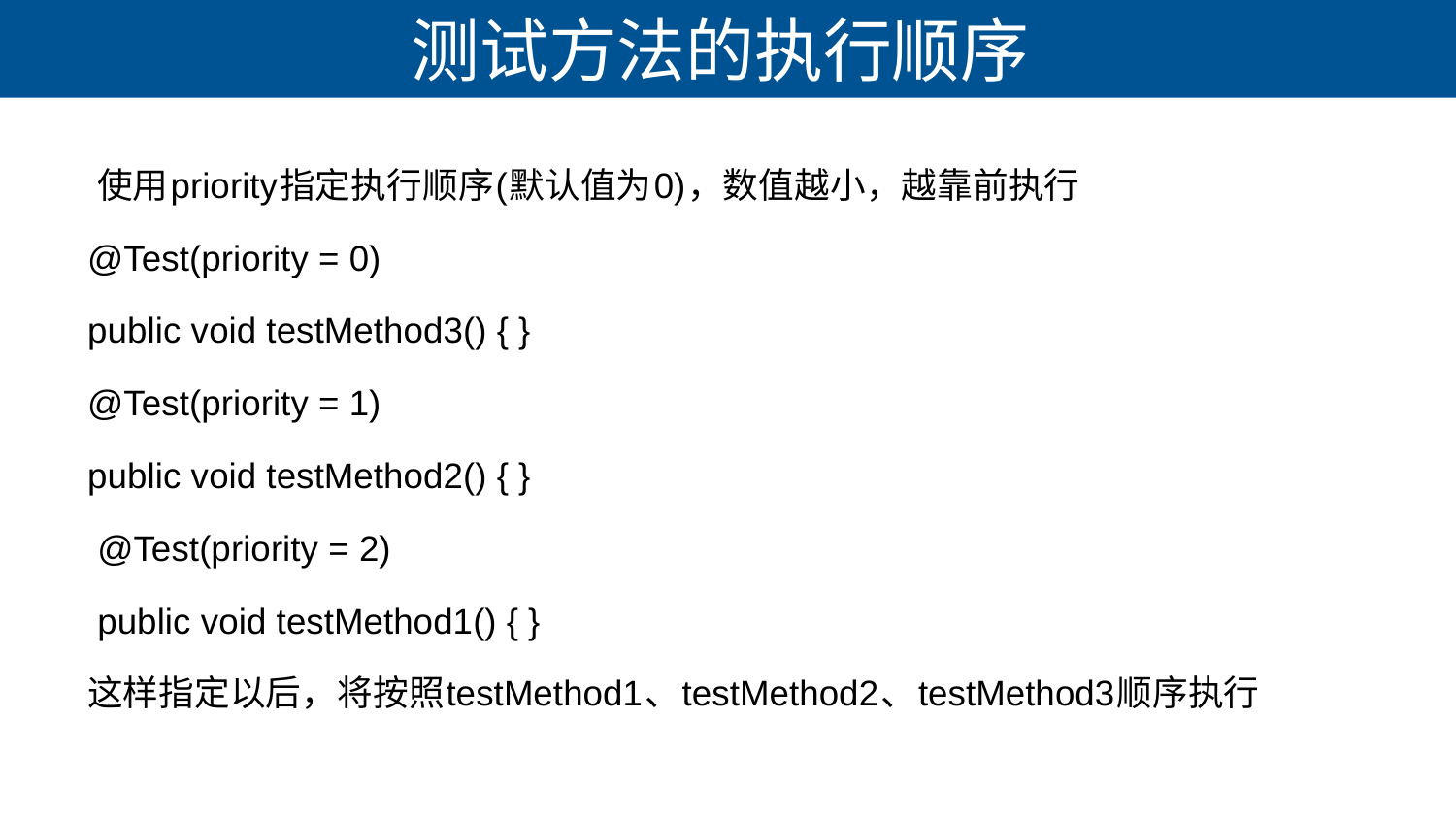

# 测试方法的执行顺序
 使用priority指定执行顺序(默认值为0)，数值越小，越靠前执行
@Test(priority = 0)
public void testMethod3() { }
@Test(priority = 1)
public void testMethod2() { }
 @Test(priority = 2)
 public void testMethod1() { }
这样指定以后，将按照testMethod1、testMethod2、testMethod3顺序执行